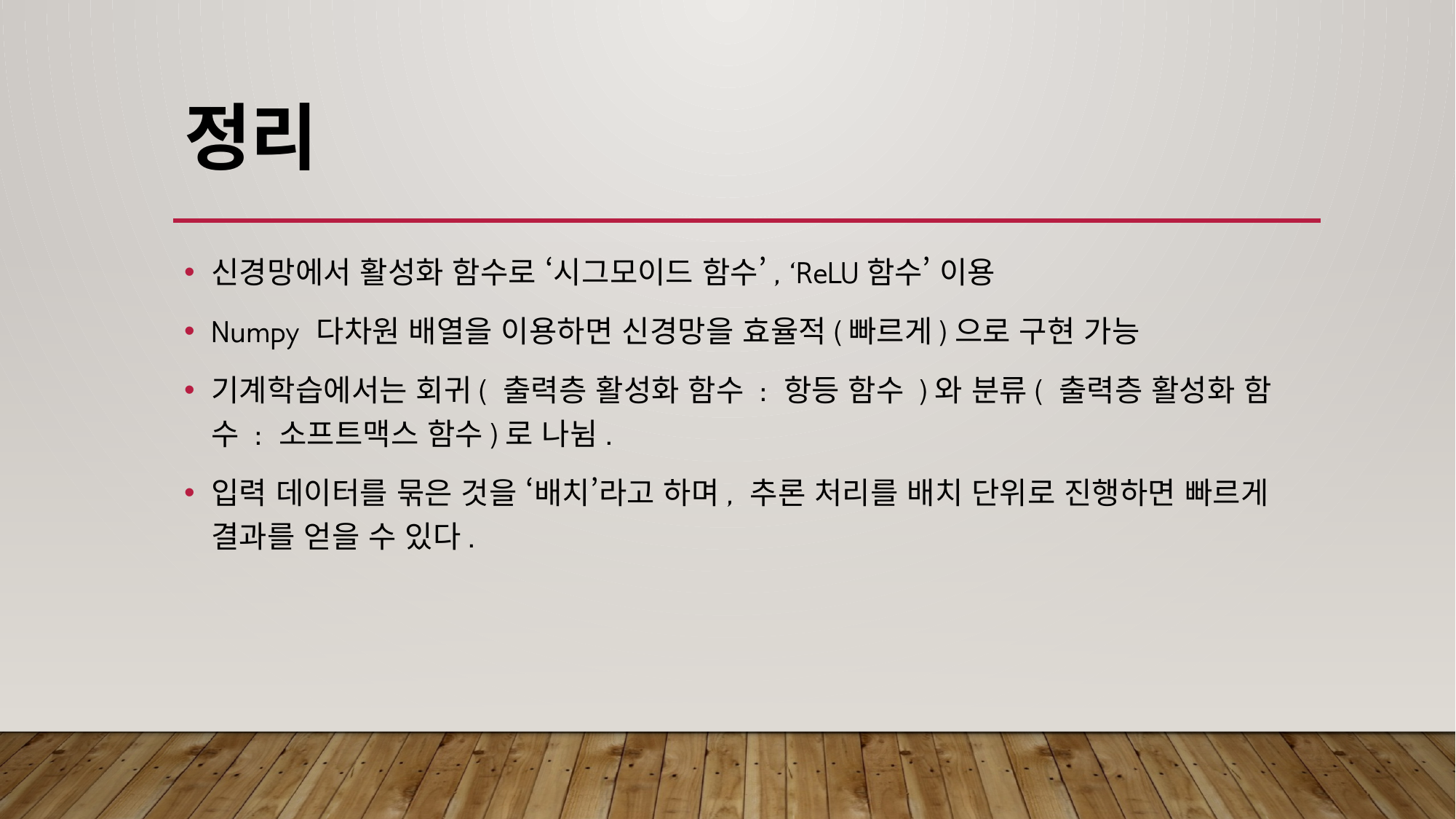

# 정리
신경망에서 활성화 함수로 ‘시그모이드 함수’, ‘ReLU함수’ 이용
Numpy 다차원 배열을 이용하면 신경망을 효율적(빠르게)으로 구현 가능
기계학습에서는 회귀( 출력층 활성화 함수 : 항등 함수 )와 분류( 출력층 활성화 함수 : 소프트맥스 함수)로 나뉨.
입력 데이터를 묶은 것을 ‘배치’라고 하며, 추론 처리를 배치 단위로 진행하면 빠르게 결과를 얻을 수 있다.